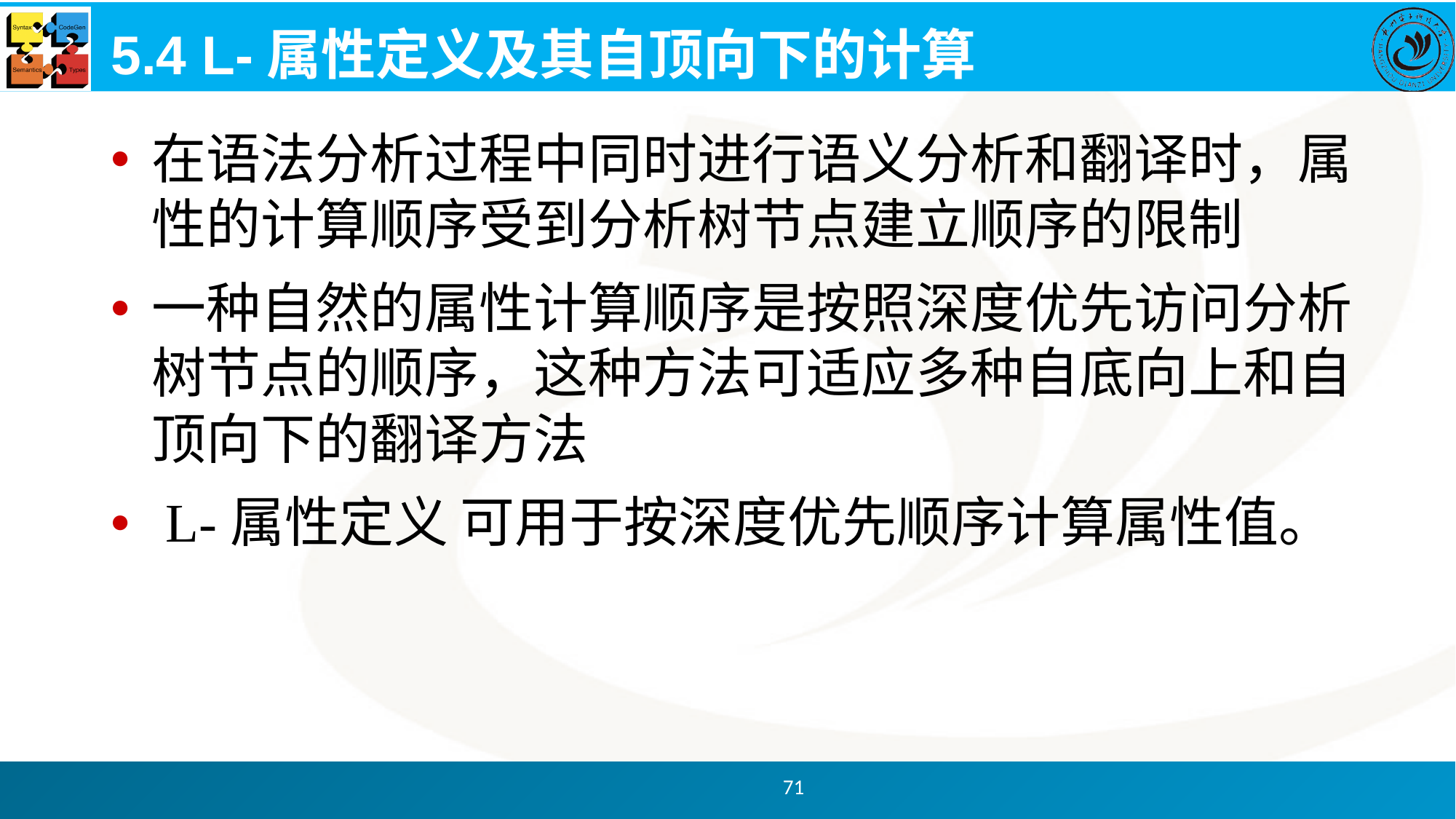

# 5.4 L-属性定义及其自顶向下的计算
在语法分析过程中同时进行语义分析和翻译时，属性的计算顺序受到分析树节点建立顺序的限制
一种自然的属性计算顺序是按照深度优先访问分析树节点的顺序，这种方法可适应多种自底向上和自顶向下的翻译方法
 L-属性定义 可用于按深度优先顺序计算属性值。
71